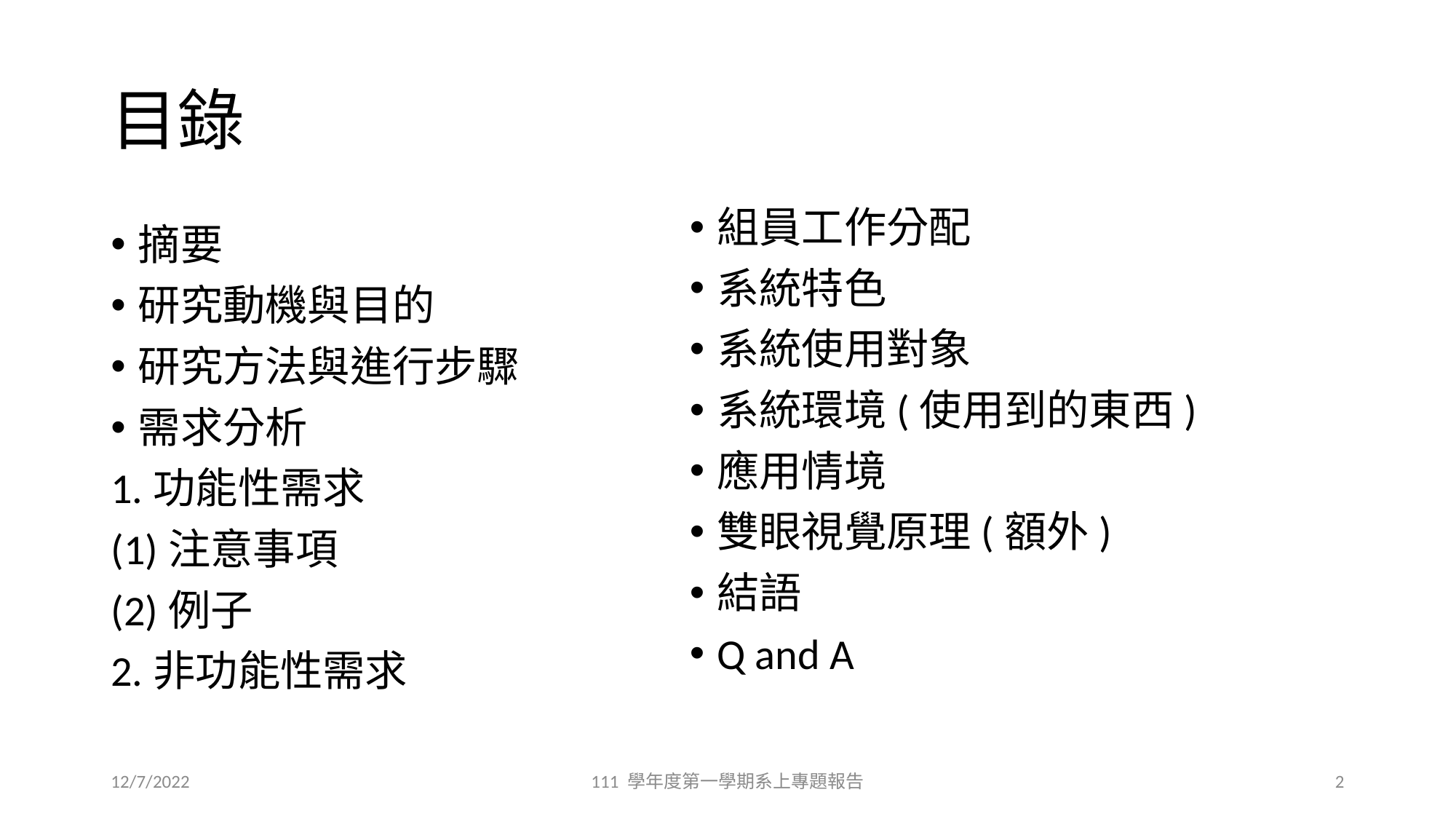

# 目錄
組員工作分配
系統特色
系統使用對象
系統環境(使用到的東西)
應用情境
雙眼視覺原理(額外)
結語
Q and A

摘要
研究動機與目的
研究方法與進行步驟
需求分析
1.功能性需求
(1)注意事項
(2)例子
2.非功能性需求
12/7/2022
111 學年度第一學期系上專題報告
2